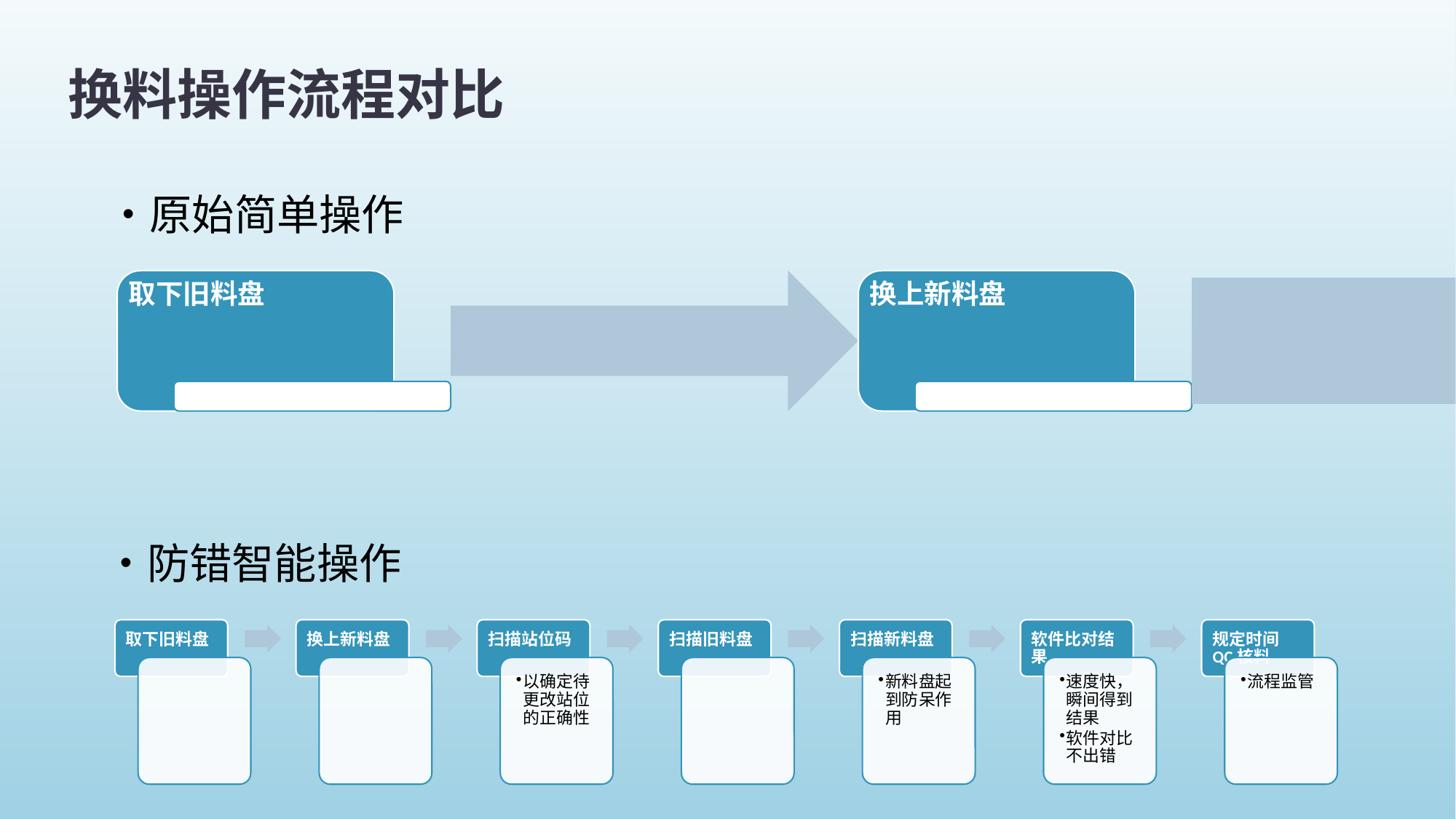

# 换料操作流程对比

原始简单操作

取下旧料盘
换上新料盘

防错智能操作

取下旧料盘

换上新料盘

扫描站位码
以确定待更改站位的正确性

扫描旧料盘

扫描新料盘
新料盘起到防呆作用

软件比对结果
速度快，瞬间得到结果
软件对比不出错

规定时间QC核料
流程监管